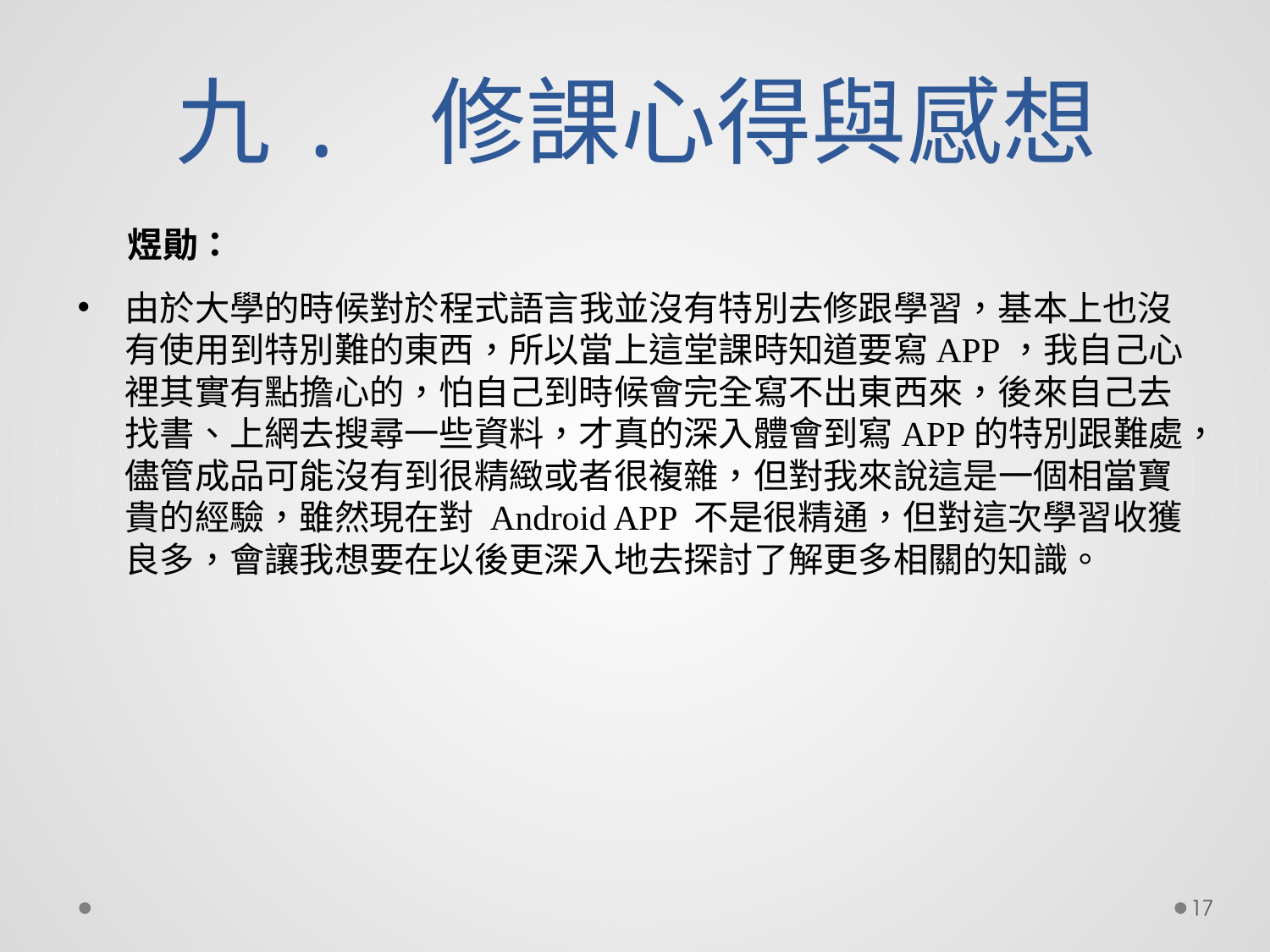

# 九. 修課心得與感想
煜勛：
由於大學的時候對於程式語言我並沒有特別去修跟學習，基本上也沒有使用到特別難的東西，所以當上這堂課時知道要寫APP，我自己心裡其實有點擔心的，怕自己到時候會完全寫不出東西來，後來自己去找書、上網去搜尋一些資料，才真的深入體會到寫APP的特別跟難處，儘管成品可能沒有到很精緻或者很複雜，但對我來說這是一個相當寶貴的經驗，雖然現在對 Android APP 不是很精通，但對這次學習收獲良多，會讓我想要在以後更深入地去探討了解更多相關的知識。

17